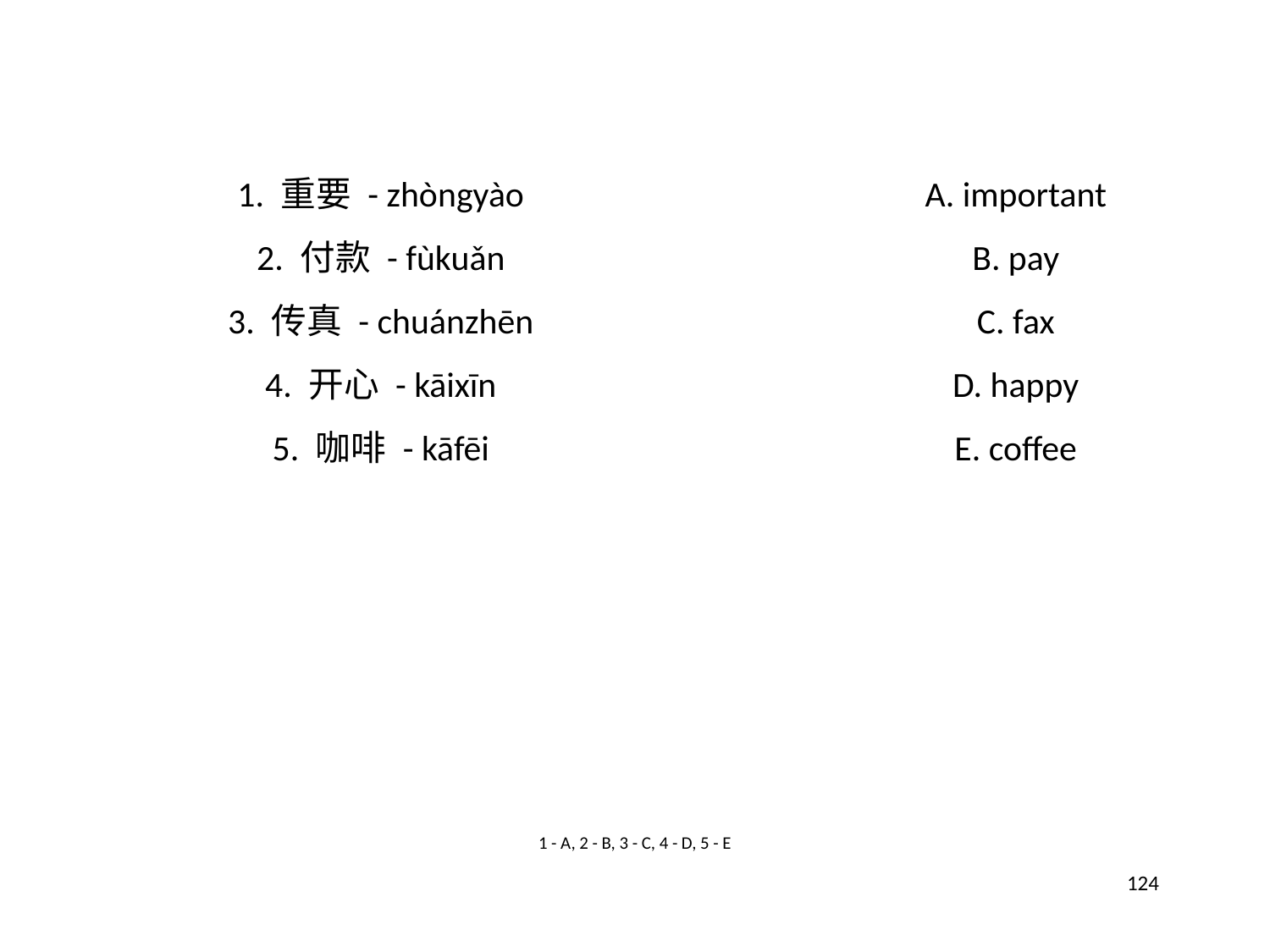

1. 重要 - zhòngyào

A. important

2. 付款 - fùkuǎn

B. pay

3. 传真 - chuánzhēn

C. fax

4. 开心 - kāixīn

D. happy

5. 咖啡 - kāfēi

E. coffee
1 - A, 2 - B, 3 - C, 4 - D, 5 - E

124